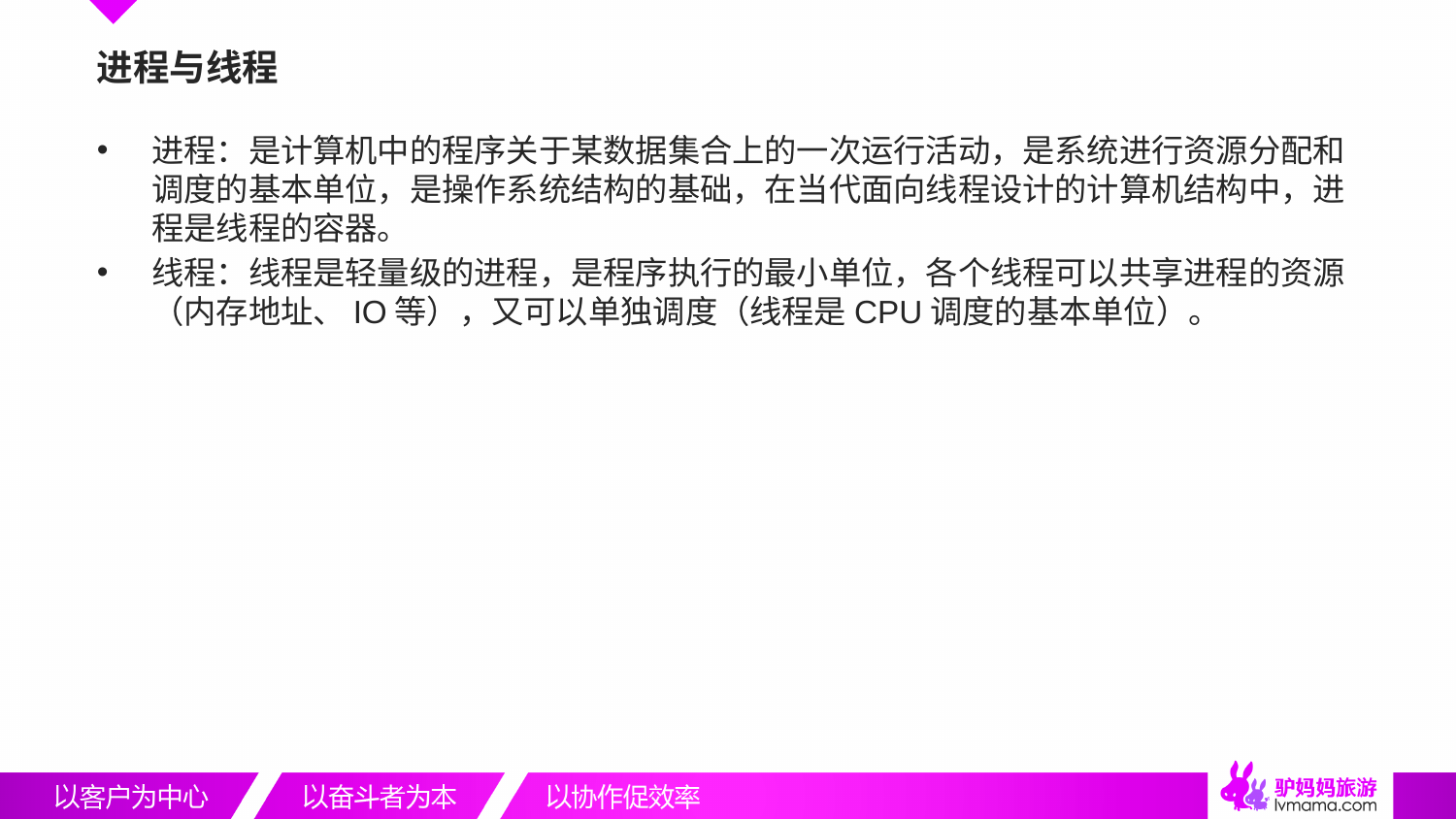

# 进程与线程
进程：是计算机中的程序关于某数据集合上的一次运行活动，是系统进行资源分配和调度的基本单位，是操作系统结构的基础，在当代面向线程设计的计算机结构中，进程是线程的容器。
线程：线程是轻量级的进程，是程序执行的最小单位，各个线程可以共享进程的资源（内存地址、IO等），又可以单独调度（线程是CPU调度的基本单位）。